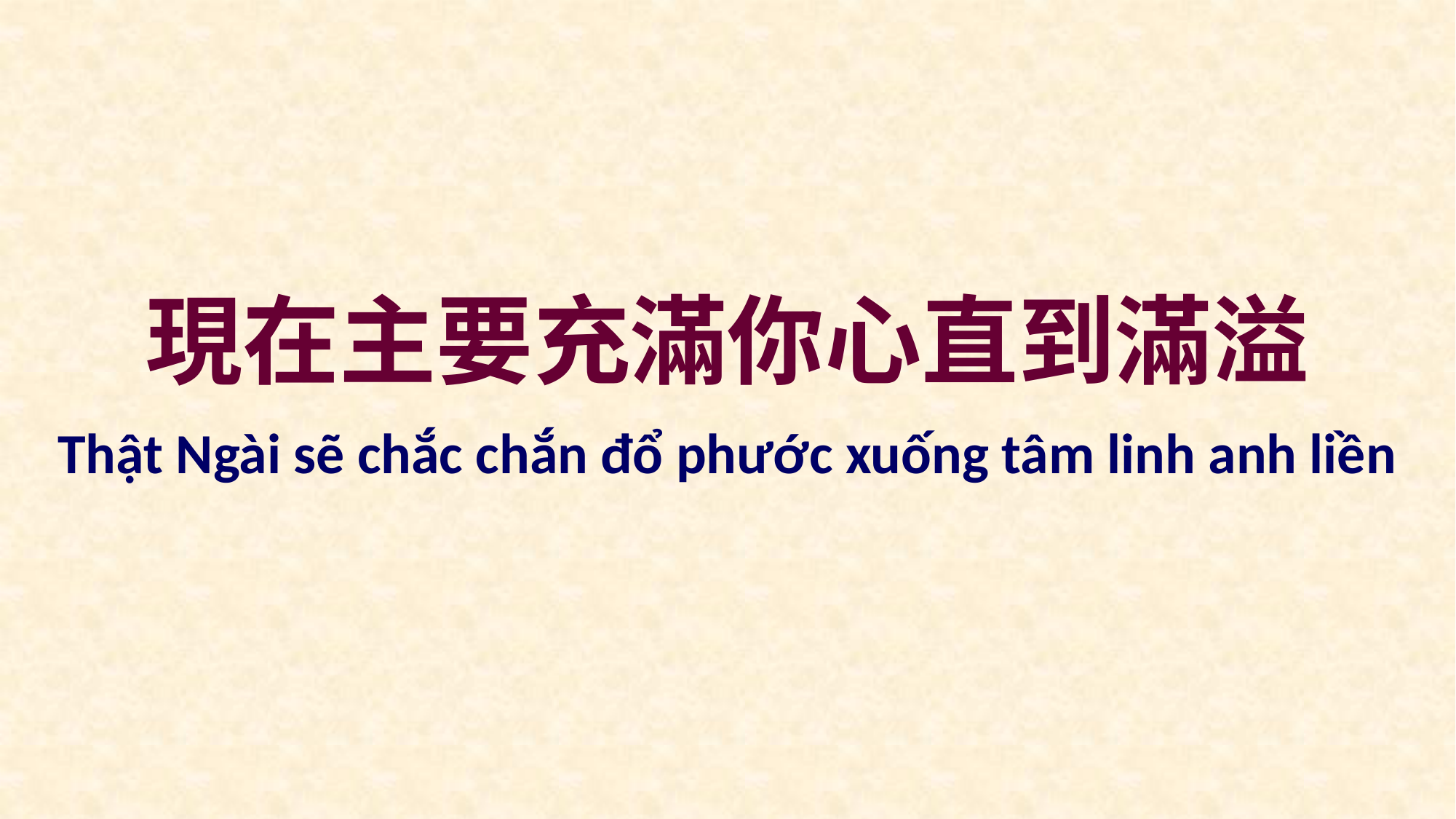

現在主要充滿你心直到滿溢
Thật Ngài sẽ chắc chắn đổ phước xuống tâm linh anh liền